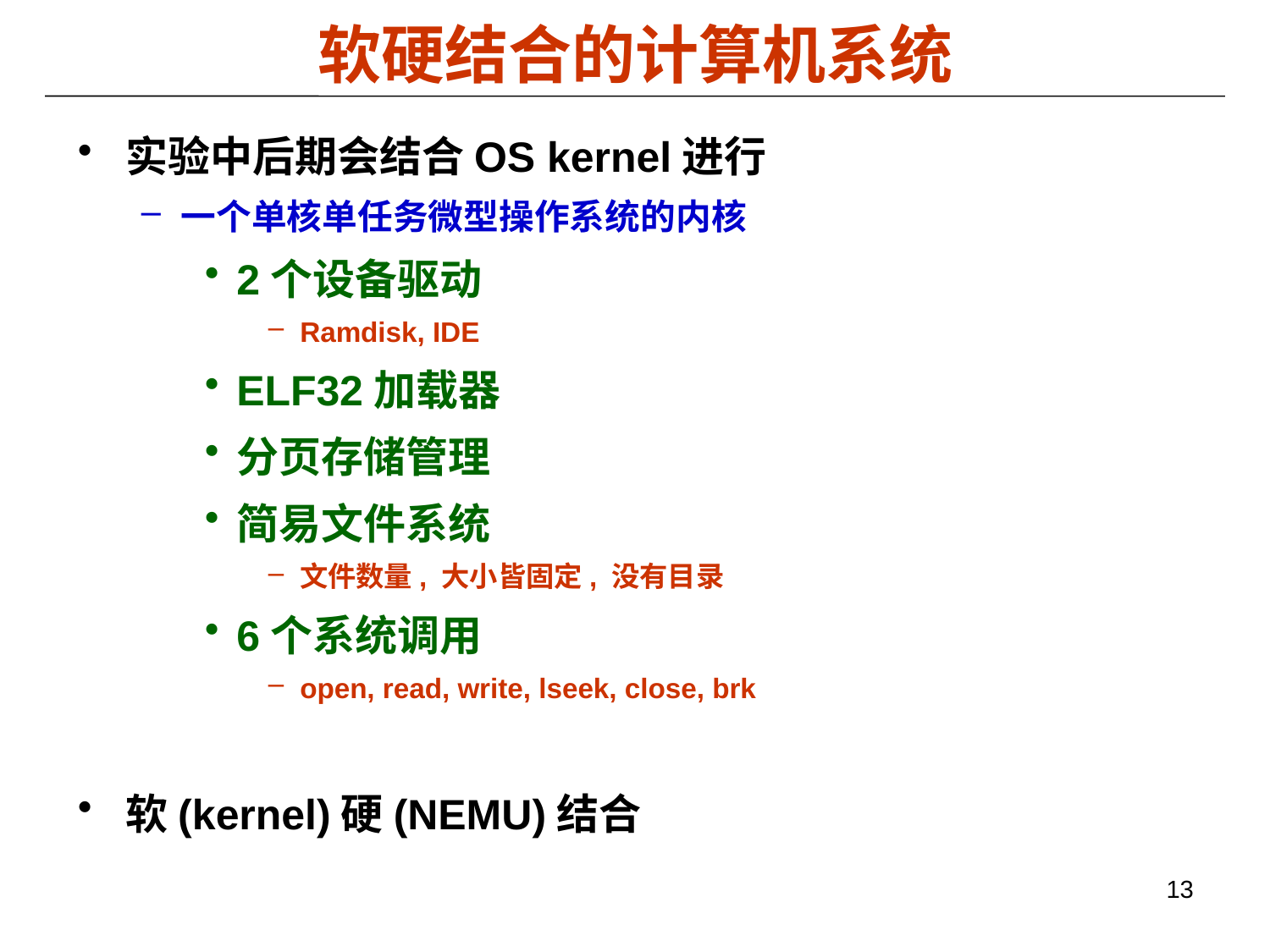

# 软硬结合的计算机系统
实验中后期会结合OS kernel进行
一个单核单任务微型操作系统的内核
2个设备驱动
Ramdisk, IDE
ELF32加载器
分页存储管理
简易文件系统
文件数量, 大小皆固定, 没有目录
6个系统调用
open, read, write, lseek, close, brk

软(kernel)硬(NEMU)结合
13